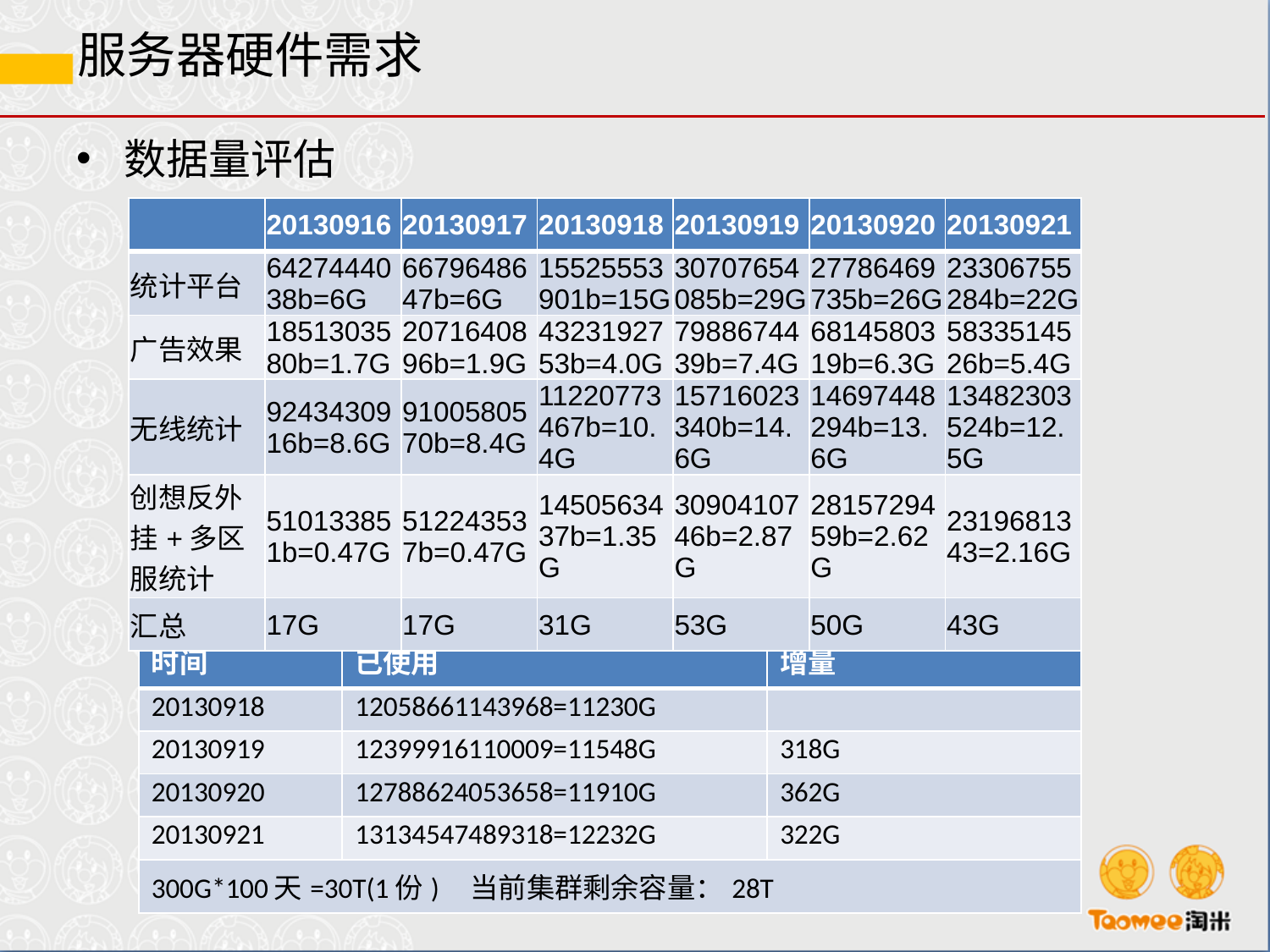

# 服务器硬件需求
数据量评估

|  | 20130916 | 20130917 | 20130918 | 20130919 | 20130920 | 20130921 |
| --- | --- | --- | --- | --- | --- | --- |
| 统计平台 | 6427444038b=6G | 6679648647b=6G | 15525553901b=15G | 30707654085b=29G | 27786469735b=26G | 23306755284b=22G |
| 广告效果 | 1851303580b=1.7G | 2071640896b=1.9G | 4323192753b=4.0G | 7988674439b=7.4G | 6814580319b=6.3G | 5833514526b=5.4G |
| 无线统计 | 9243430916b=8.6G | 9100580570b=8.4G | 11220773467b=10.4G | 15716023340b=14.6G | 14697448294b=13.6G | 13482303524b=12.5G |
| 创想反外挂+多区服统计 | 510133851b=0.47G | 512243537b=0.47G | 1450563437b=1.35G | 3090410746b=2.87G | 2815729459b=2.62G | 2319681343=2.16G |
| 汇总 | 17G | 17G | 31G | 53G | 50G | 43G |
| 时间 | 已使用 | 增量 |
| --- | --- | --- |
| 20130918 | 12058661143968=11230G |  |
| 20130919 | 12399916110009=11548G | 318G |
| 20130920 | 12788624053658=11910G | 362G |
| 20130921 | 13134547489318=12232G | 322G |
| 300G\*100天=30T(1份) 当前集群剩余容量：28T |  |  |